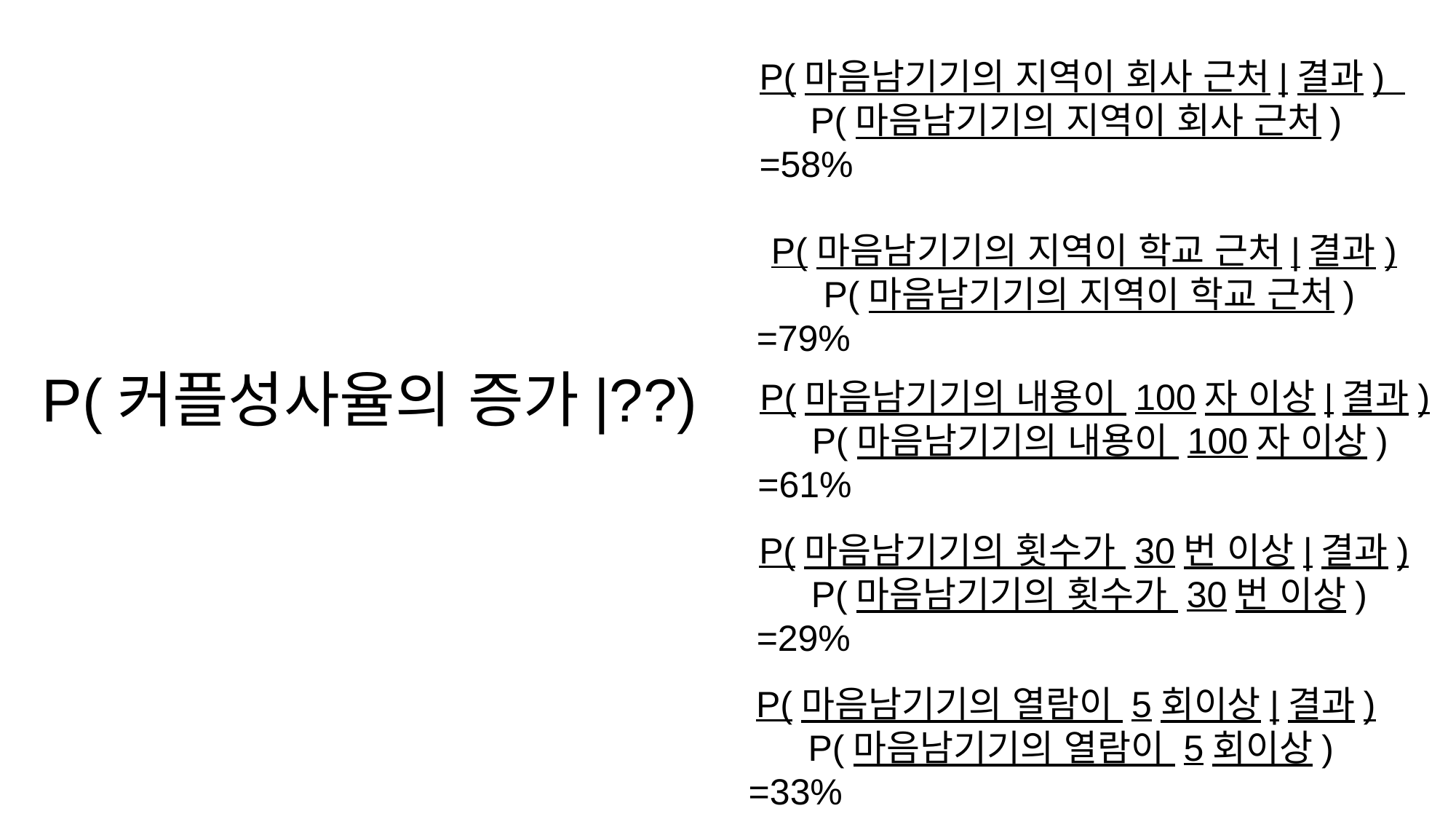

P(마음남기기의 지역이 회사 근처|결과)
     P(마음남기기의 지역이 회사 근처)
=58%
P(마음남기기의 지역이 학교 근처|결과)
 P(마음남기기의 지역이 학교 근처)
  =79%
P(커플성사율의 증가|??)
P(마음남기기의 내용이 100자 이상|결과)
 P(마음남기기의 내용이 100자 이상)
=61%
P(마음남기기의 횟수가 30번 이상|결과)
 P(마음남기기의 횟수가 30번 이상)
  =29%
P(마음남기기의 열람이 5회이상|결과)
 P(마음남기기의 열람이 5회이상)
   =33%